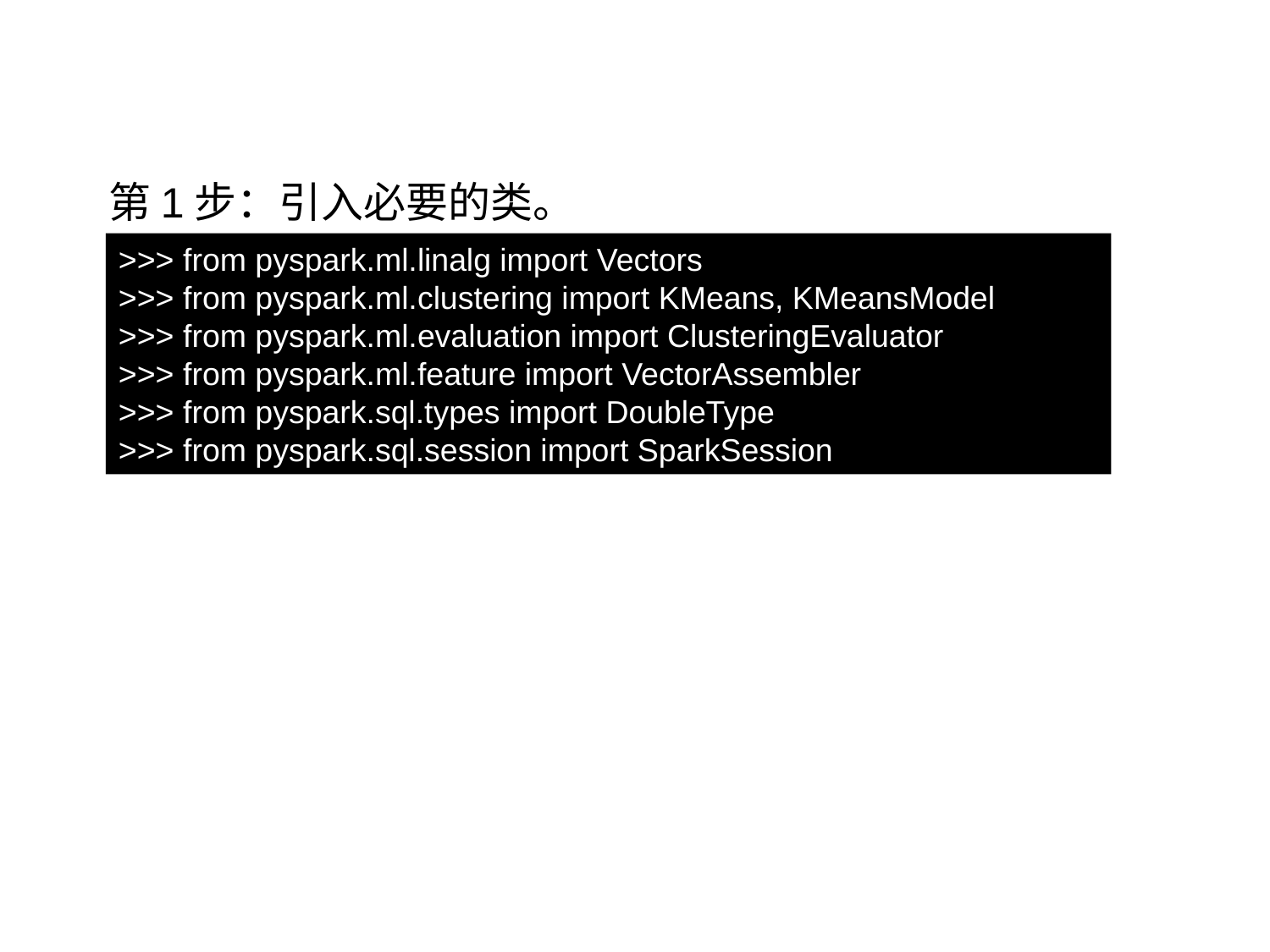

9.8.1 K-Means 聚类算法
第1步：引入必要的类。
>>> from pyspark.ml.linalg import Vectors
>>> from pyspark.ml.clustering import KMeans, KMeansModel
>>> from pyspark.ml.evaluation import ClusteringEvaluator
>>> from pyspark.ml.feature import VectorAssembler
>>> from pyspark.sql.types import DoubleType
>>> from pyspark.sql.session import SparkSession